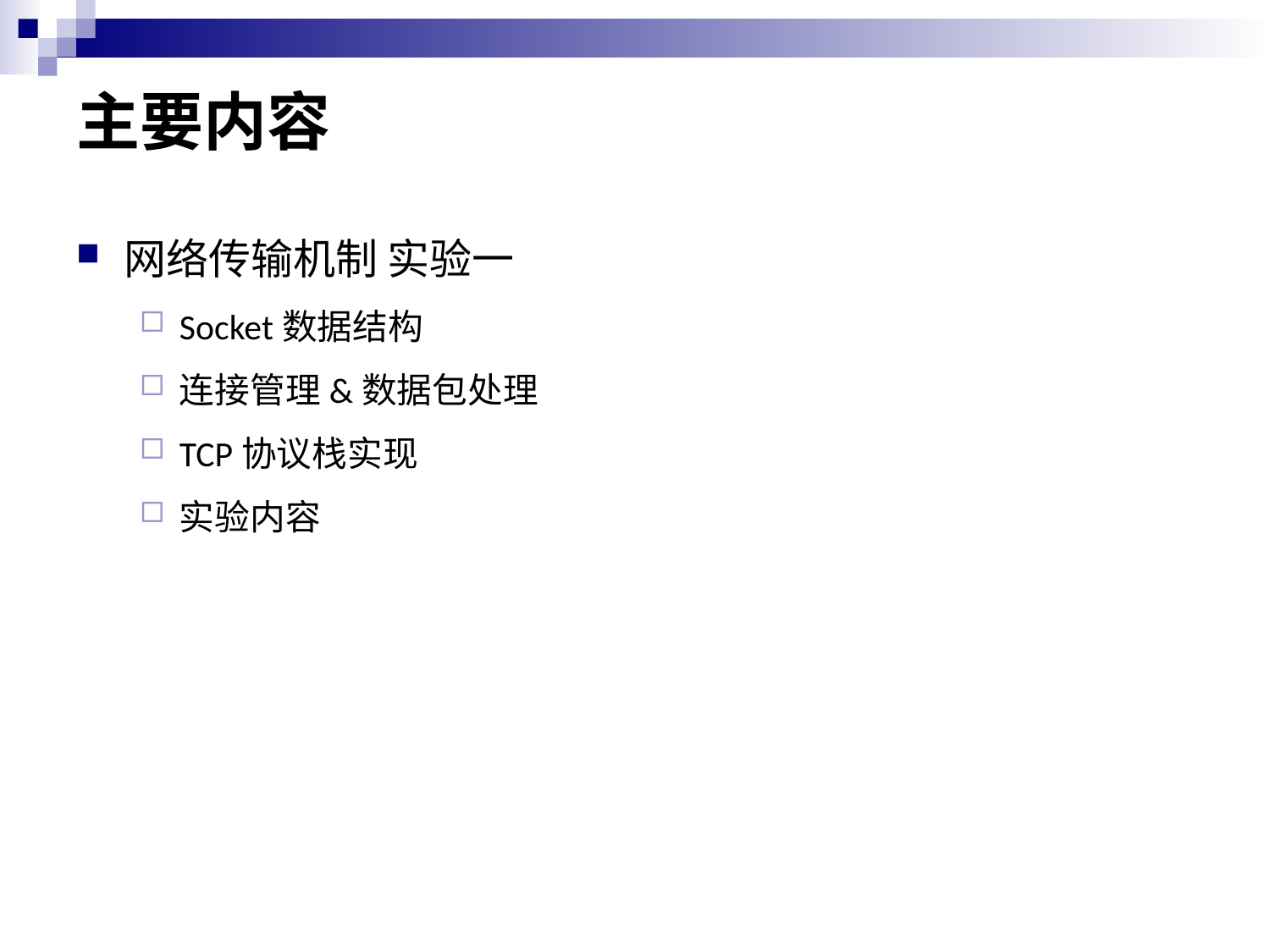

# 主要内容
网络传输机制 实验一
Socket数据结构
连接管理&数据包处理
TCP协议栈实现
实验内容